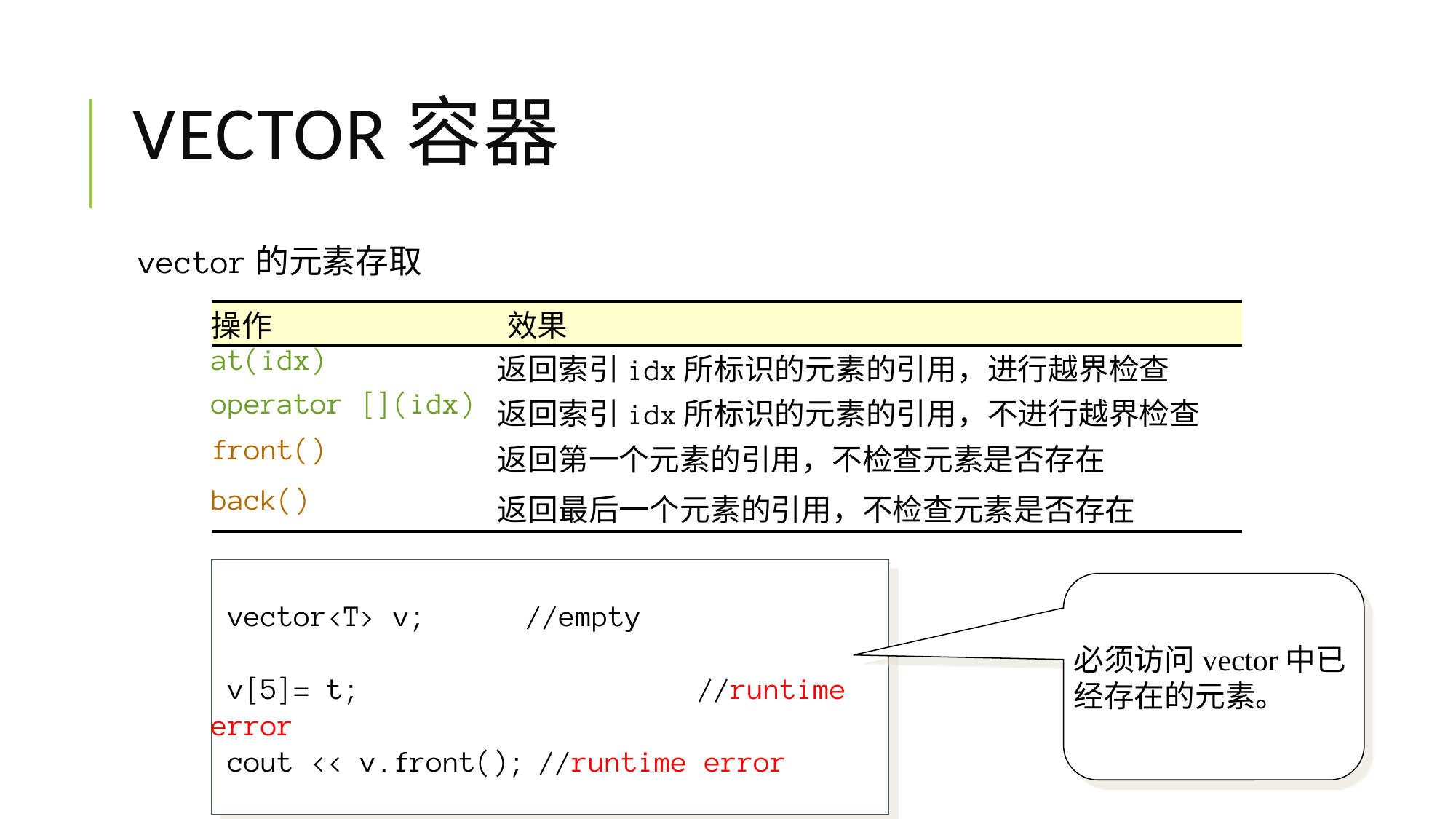

# vector容器
vector的元素存取
| 操作 |  | 效果 |
| --- | --- | --- |
| at(idx) | 返回索引idx所标识的元素的引用，进行越界检查 |  |
| operator [](idx) | 返回索引idx所标识的元素的引用，不进行越界检查 |  |
| front() | 返回第一个元素的引用，不检查元素是否存在 |  |
| back() | 返回最后一个元素的引用，不检查元素是否存在 |  |

 vector<T> v;      //empty

 v[5]= t;			   //runtime error
 cout << v.front();	//runtime error

必须访问vector中已经存在的元素。